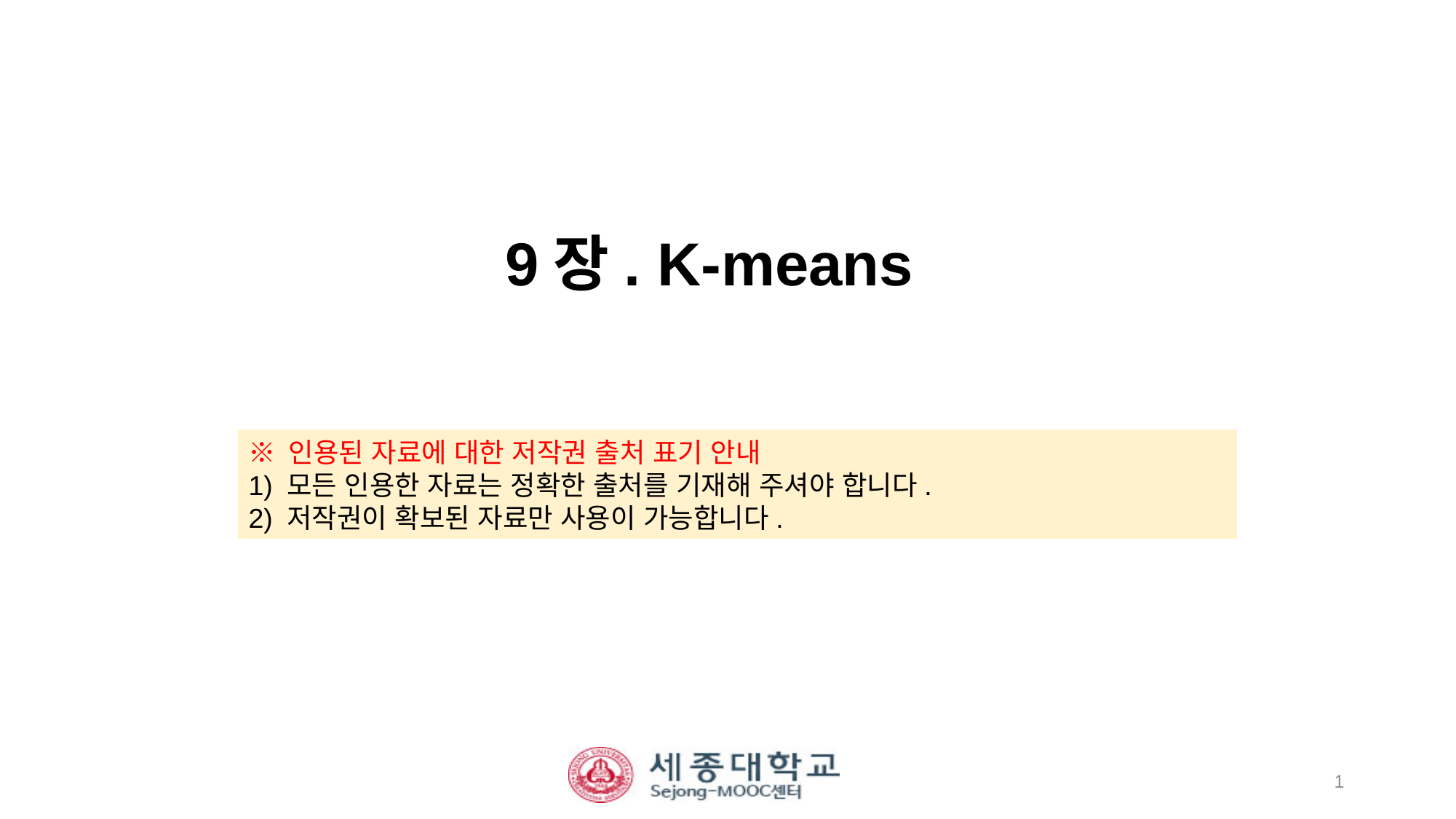

9장. K-means
※ 인용된 자료에 대한 저작권 출처 표기 안내
1) 모든 인용한 자료는 정확한 출처를 기재해 주셔야 합니다.
2) 저작권이 확보된 자료만 사용이 가능합니다.
1